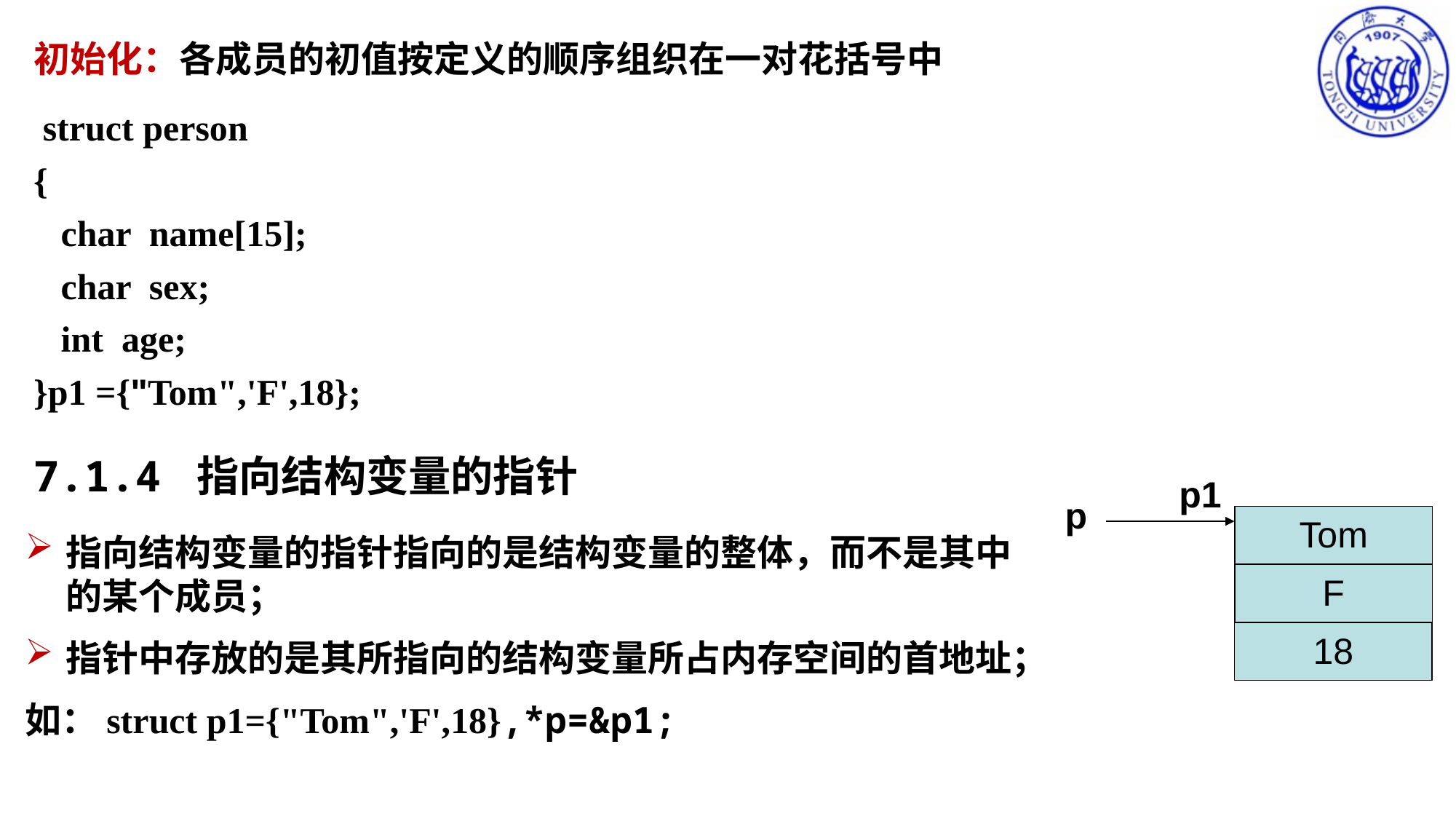

初始化：各成员的初值按定义的顺序组织在一对花括号中
 struct person
{
   char  name[15];
   char  sex;
   int  age;
}p1 ={"Tom",'F',18};
7.1.4 指向结构变量的指针
p1
p
Tom
指向结构变量的指针指向的是结构变量的整体，而不是其中的某个成员；
指针中存放的是其所指向的结构变量所占内存空间的首地址；
如：struct p1={"Tom",'F',18},*p=&p1;
F
18